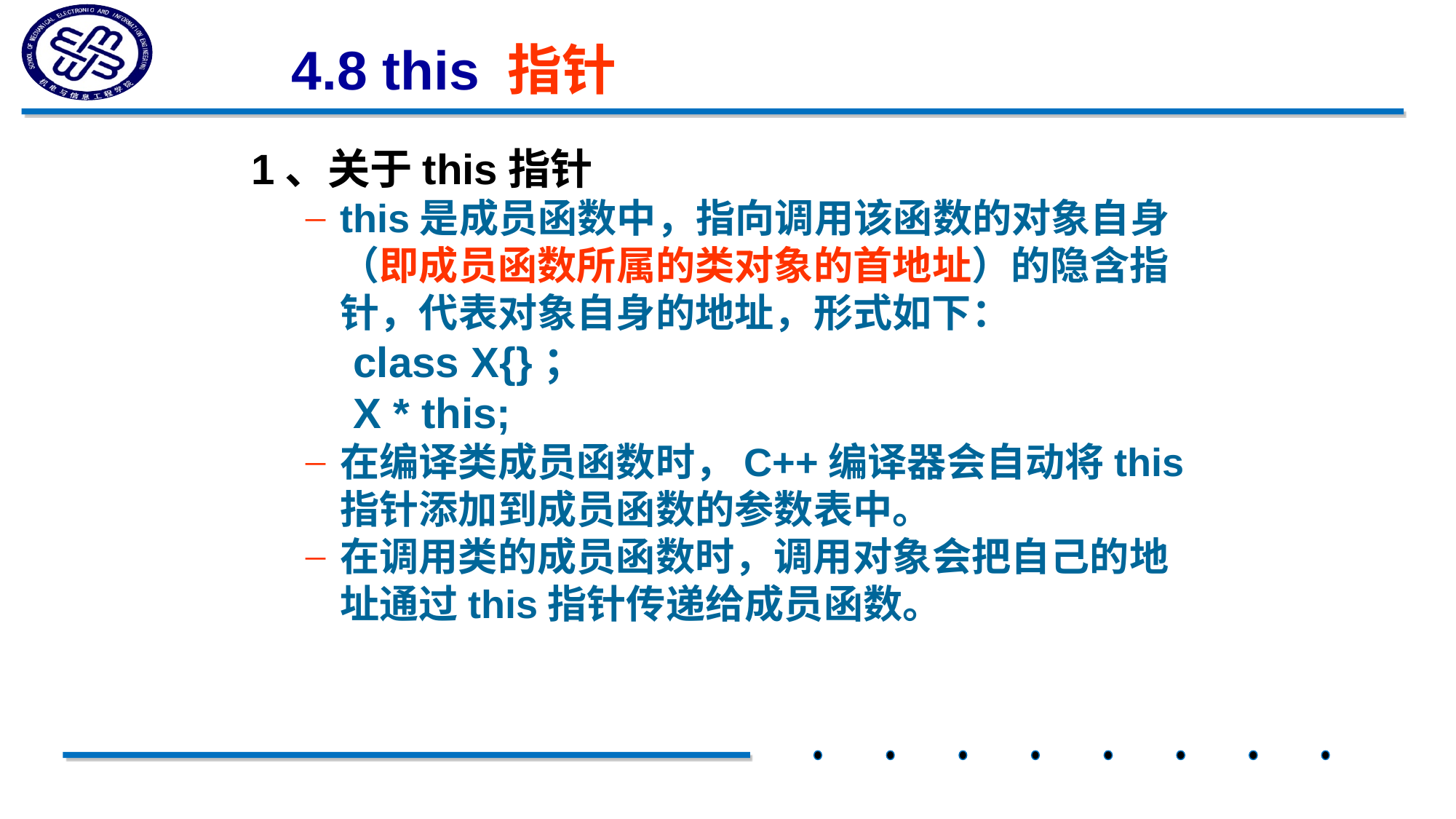

# 4.8 this 指针
1、关于this指针
this是成员函数中，指向调用该函数的对象自身（即成员函数所属的类对象的首地址）的隐含指针，代表对象自身的地址，形式如下：
    class X{}；
    X * this;
在编译类成员函数时，C++编译器会自动将this指针添加到成员函数的参数表中。
在调用类的成员函数时，调用对象会把自己的地址通过this指针传递给成员函数。